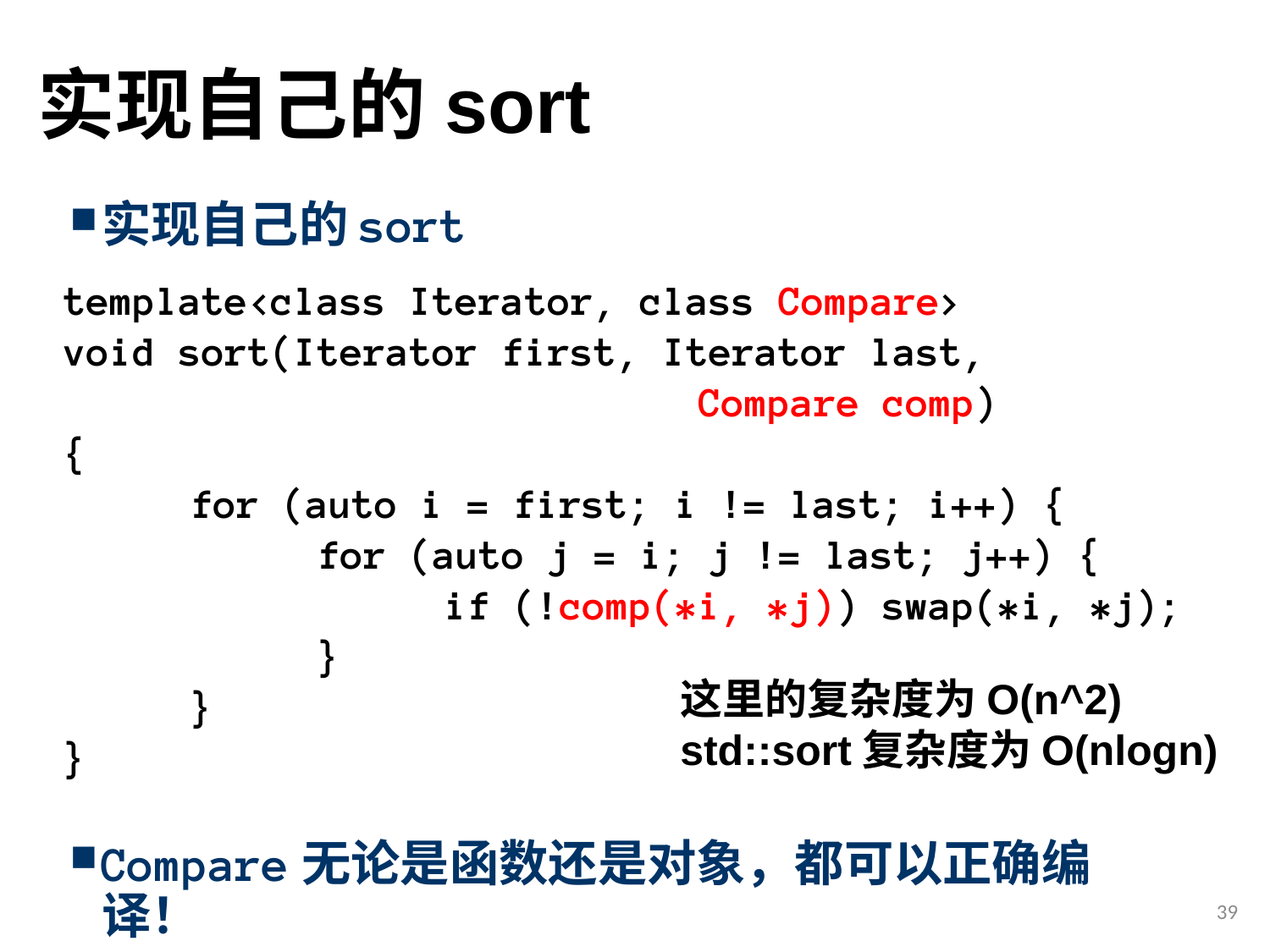

# 实现自己的sort
实现自己的sort

Compare无论是函数还是对象，都可以正确编译！
template<class Iterator, class Compare>
void sort(Iterator first, Iterator last,
					Compare comp)
{
	for (auto i = first; i != last; i++) {
		for (auto j = i; j != last; j++) {
			if (!comp(*i, *j)) swap(*i, *j);
		}
	}
}
这里的复杂度为O(n^2)
std::sort复杂度为O(nlogn)
39